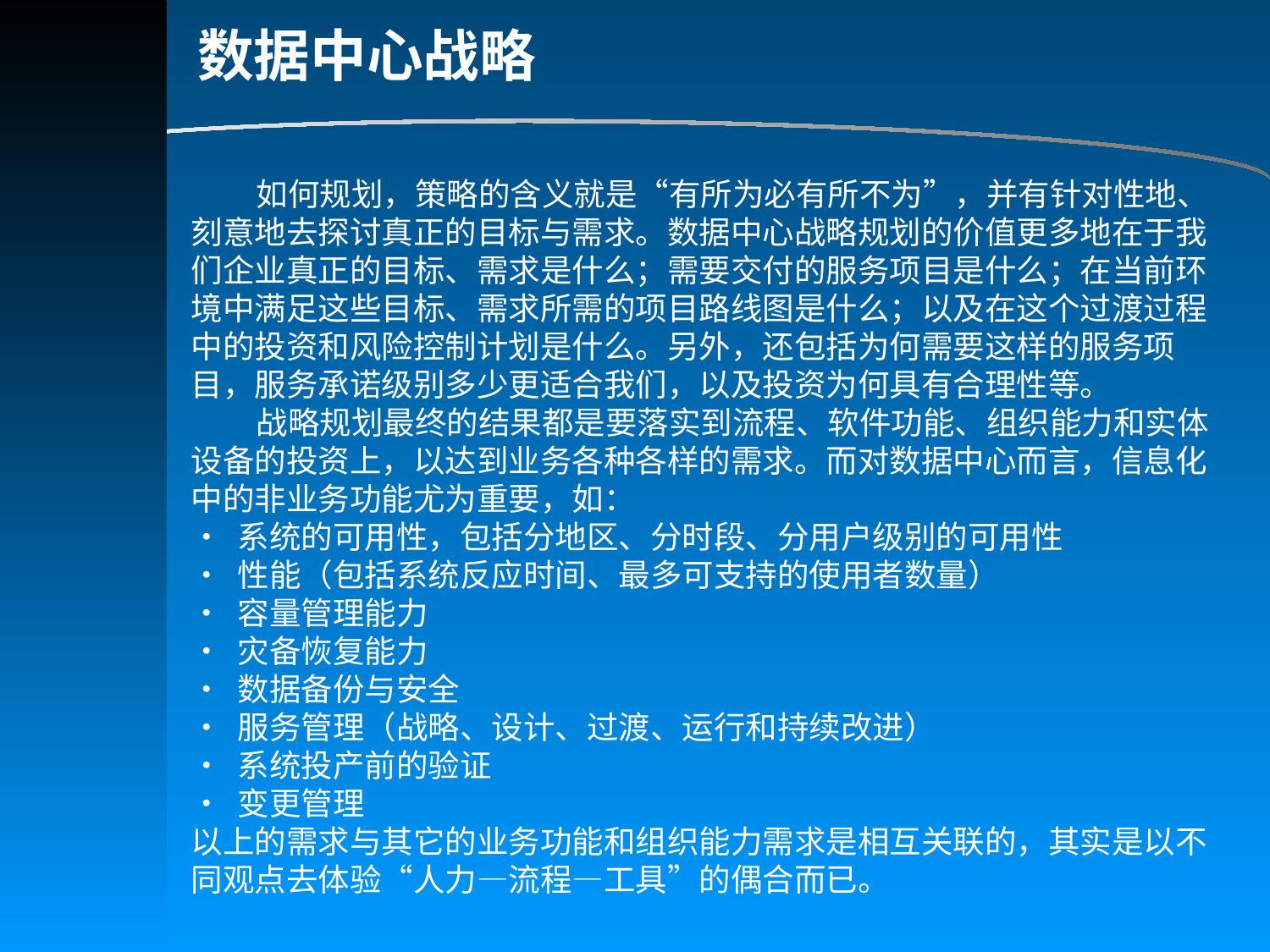

数据中心战略
        如何规划，策略的含义就是“有所为必有所不为”，并有针对性地、刻意地去探讨真正的目标与需求。数据中心战略规划的价值更多地在于我们企业真正的目标、需求是什么；需要交付的服务项目是什么；在当前环境中满足这些目标、需求所需的项目路线图是什么；以及在这个过渡过程中的投资和风险控制计划是什么。另外，还包括为何需要这样的服务项目，服务承诺级别多少更适合我们，以及投资为何具有合理性等。
        战略规划最终的结果都是要落实到流程、软件功能、组织能力和实体设备的投资上，以达到业务各种各样的需求。而对数据中心而言，信息化中的非业务功能尤为重要，如：
• 系统的可用性，包括分地区、分时段、分用户级别的可用性
• 性能（包括系统反应时间、最多可支持的使用者数量）
• 容量管理能力
• 灾备恢复能力
• 数据备份与安全
• 服务管理（战略、设计、过渡、运行和持续改进）
• 系统投产前的验证
• 变更管理
以上的需求与其它的业务功能和组织能力需求是相互关联的，其实是以不同观点去体验“人力—流程—工具”的偶合而已。